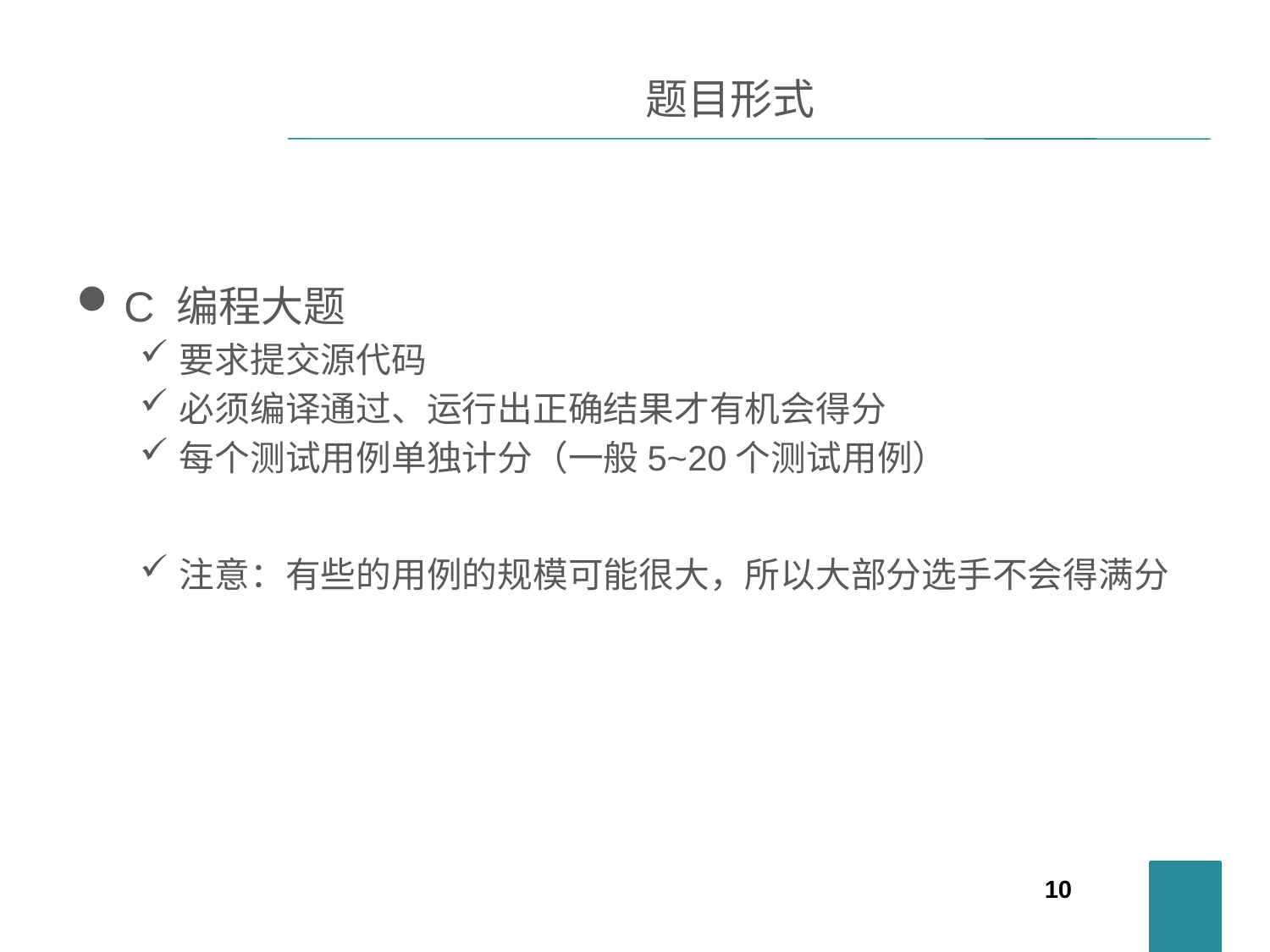

# 题目形式

C 编程大题
要求提交源代码
必须编译通过、运行出正确结果才有机会得分
每个测试用例单独计分（一般5~20个测试用例）

注意：有些的用例的规模可能很大，所以大部分选手不会得满分
10